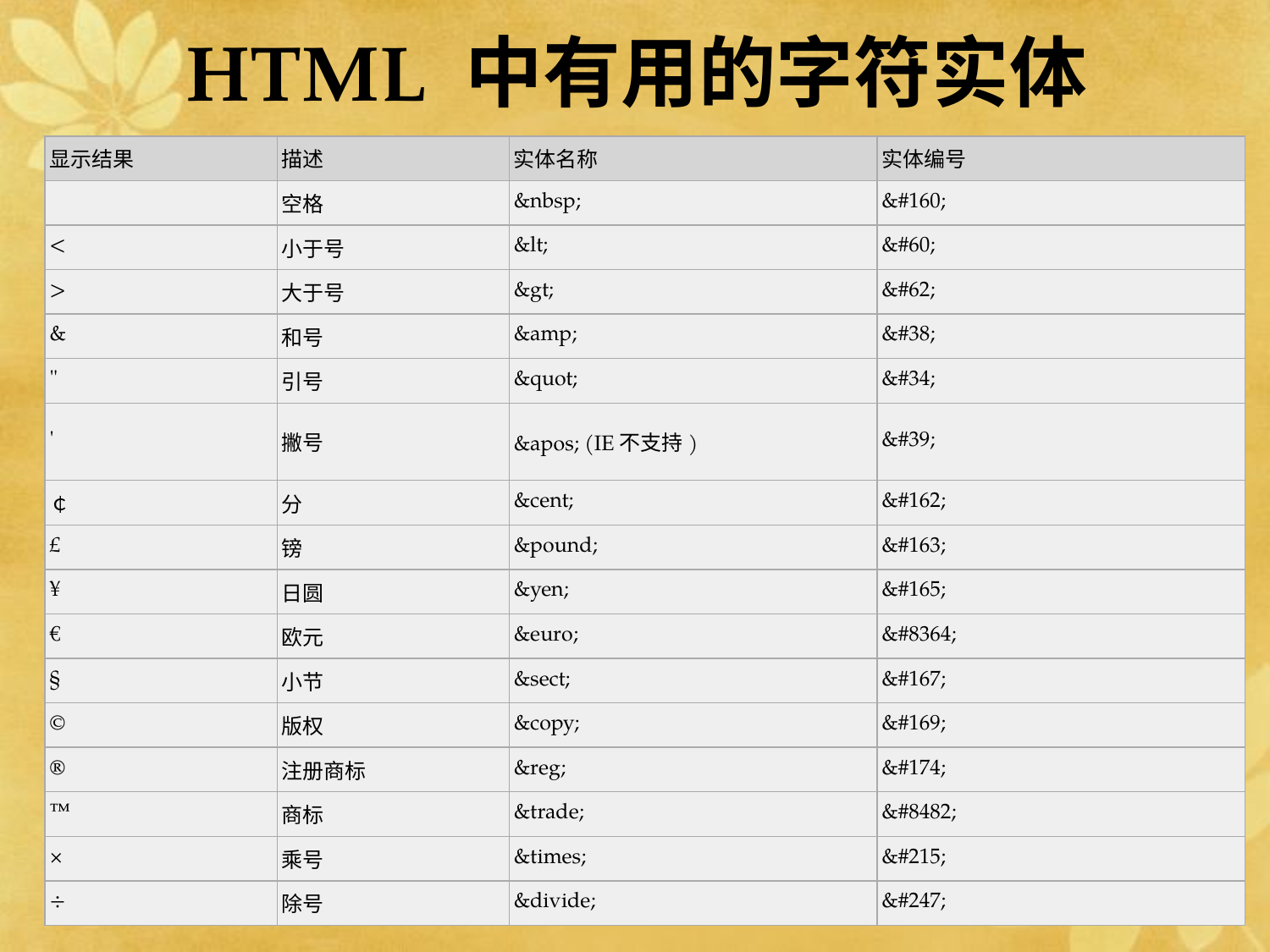

# HTML 中有用的字符实体
| 显示结果 | 描述 | 实体名称 | 实体编号 |
| --- | --- | --- | --- |
|  | 空格 | &nbsp; | &#160; |
| < | 小于号 | &lt; | &#60; |
| > | 大于号 | &gt; | &#62; |
| & | 和号 | &amp; | &#38; |
| " | 引号 | &quot; | &#34; |
| ' | 撇号 | &apos; (IE不支持) | &#39; |
| ￠ | 分 | &cent; | &#162; |
| £ | 镑 | &pound; | &#163; |
| ¥ | 日圆 | &yen; | &#165; |
| € | 欧元 | &euro; | &#8364; |
| § | 小节 | &sect; | &#167; |
| © | 版权 | &copy; | &#169; |
| ® | 注册商标 | &reg; | &#174; |
| ™ | 商标 | &trade; | &#8482; |
| × | 乘号 | &times; | &#215; |
| ÷ | 除号 | &divide; | &#247; |